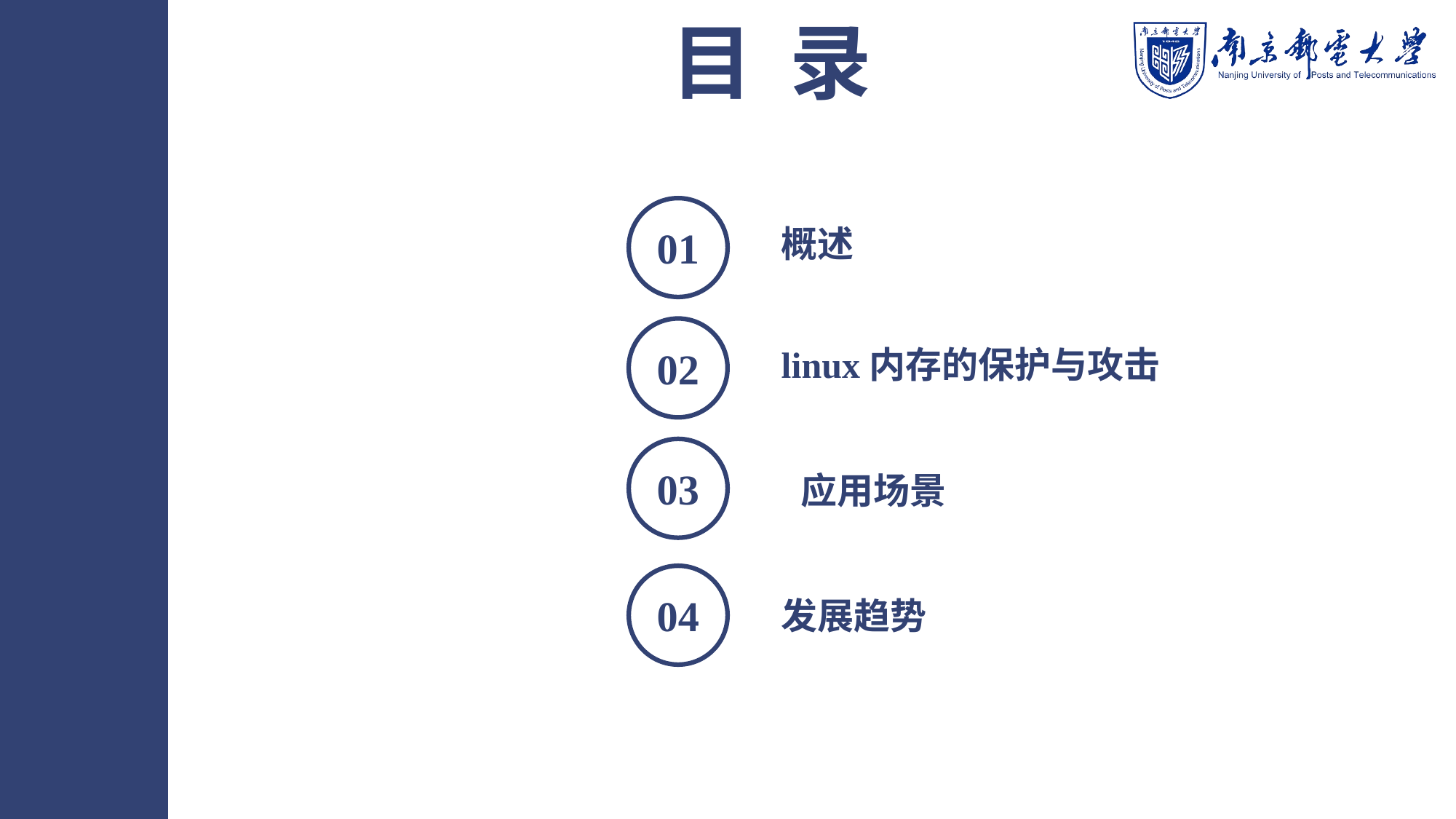

目  录

01
概述

02
linux内存的保护与攻击

03
应用场景

04
发展趋势

2